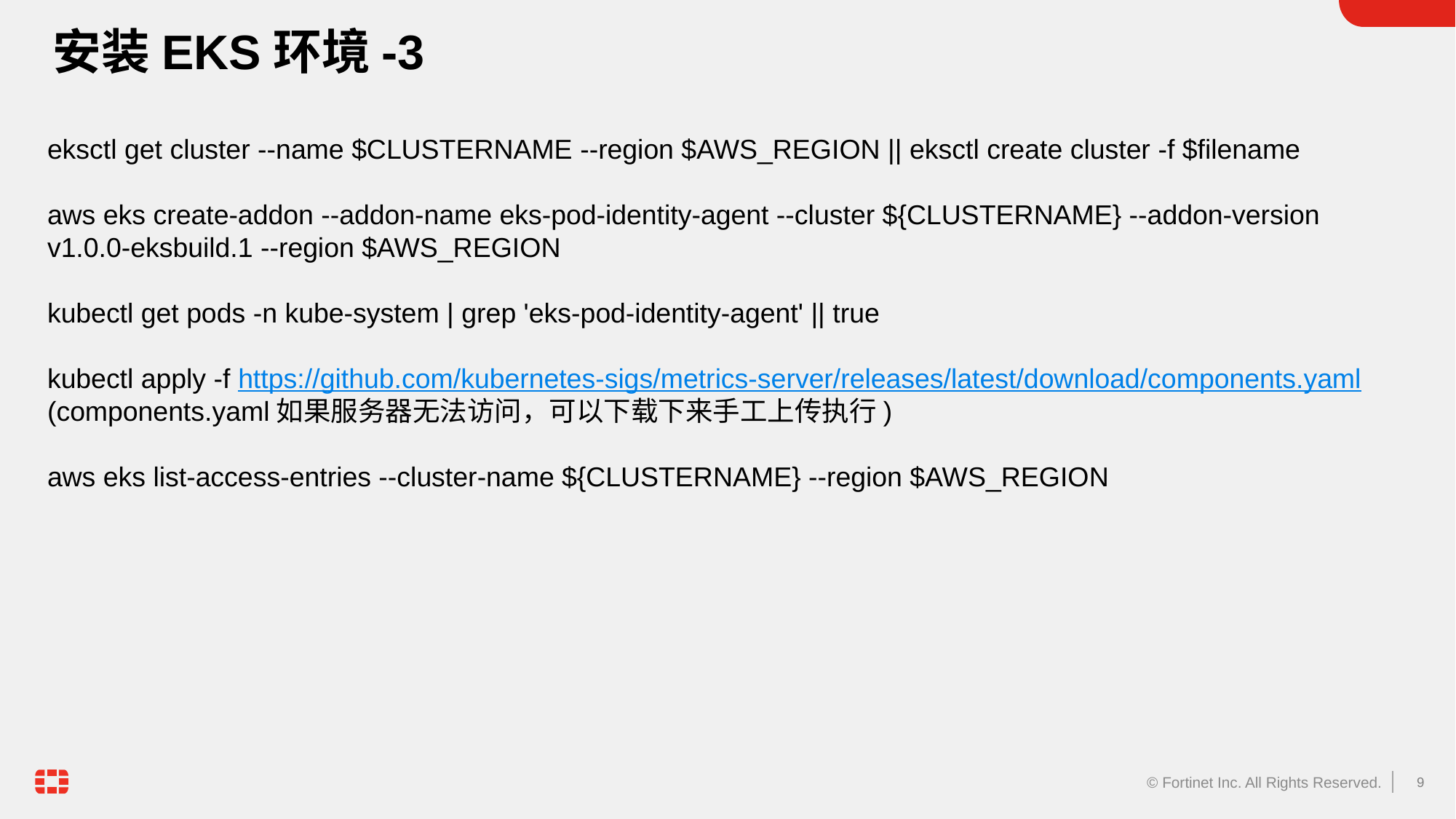

# 安装EKS环境-3
eksctl get cluster --name $CLUSTERNAME --region $AWS_REGION || eksctl create cluster -f $filename

aws eks create-addon --addon-name eks-pod-identity-agent --cluster ${CLUSTERNAME} --addon-version v1.0.0-eksbuild.1 --region $AWS_REGION

kubectl get pods -n kube-system | grep 'eks-pod-identity-agent' || true

kubectl apply -f https://github.com/kubernetes-sigs/metrics-server/releases/latest/download/components.yaml
(components.yaml如果服务器无法访问，可以下载下来手工上传执行)

aws eks list-access-entries --cluster-name ${CLUSTERNAME} --region $AWS_REGION